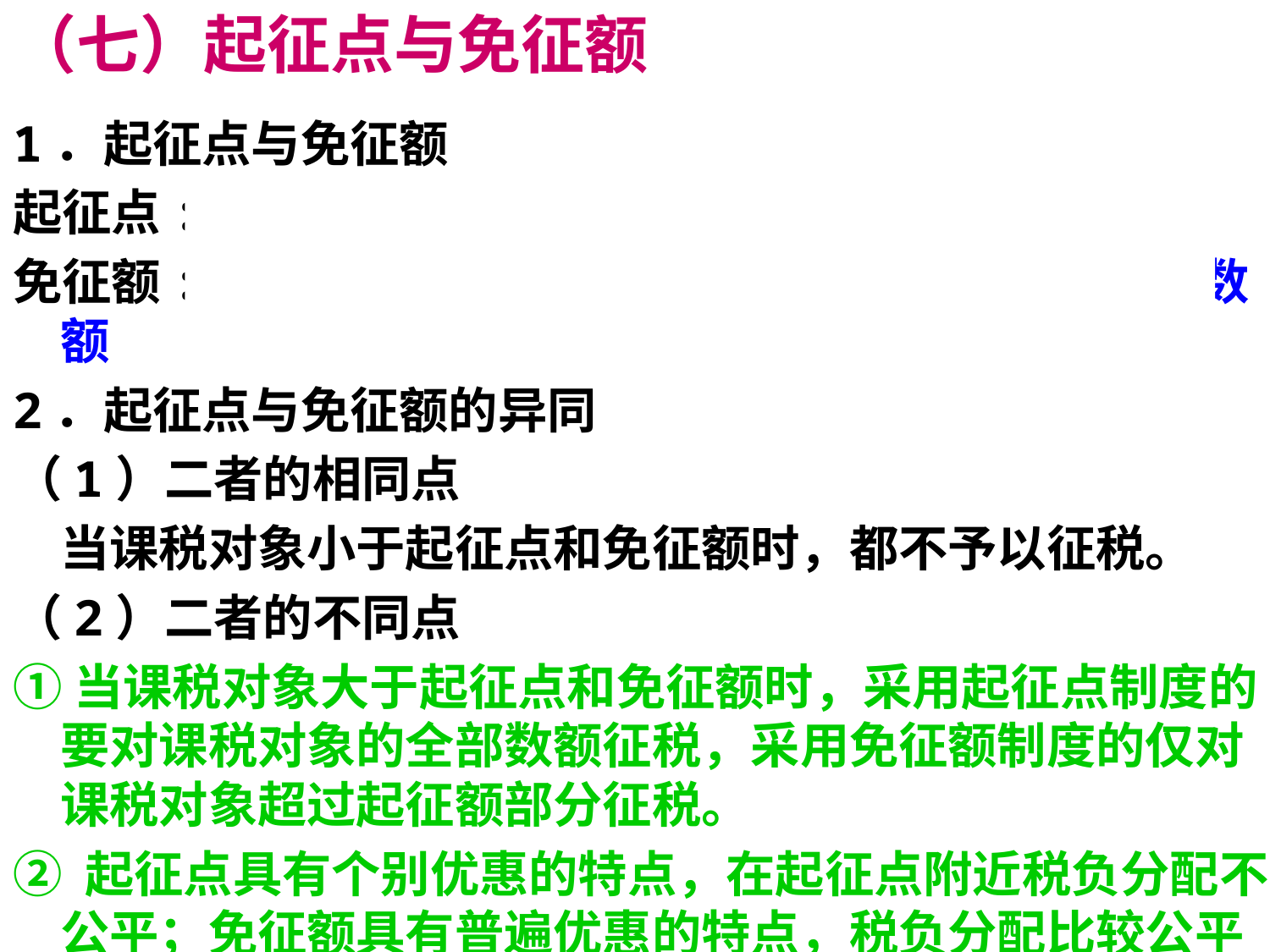

（七）起征点与免征额
1．起征点与免征额
起征点:指税法规定的对课税对象开始征税的最低界限
免征额:指税法规定的课税对象全部数额中免予征税的数额
2．起征点与免征额的异同
（1）二者的相同点
	当课税对象小于起征点和免征额时，都不予以征税。
（2）二者的不同点
①当课税对象大于起征点和免征额时，采用起征点制度的要对课税对象的全部数额征税，采用免征额制度的仅对课税对象超过起征额部分征税。
② 起征点具有个别优惠的特点，在起征点附近税负分配不公平；免征额具有普遍优惠的特点，税负分配比较公平